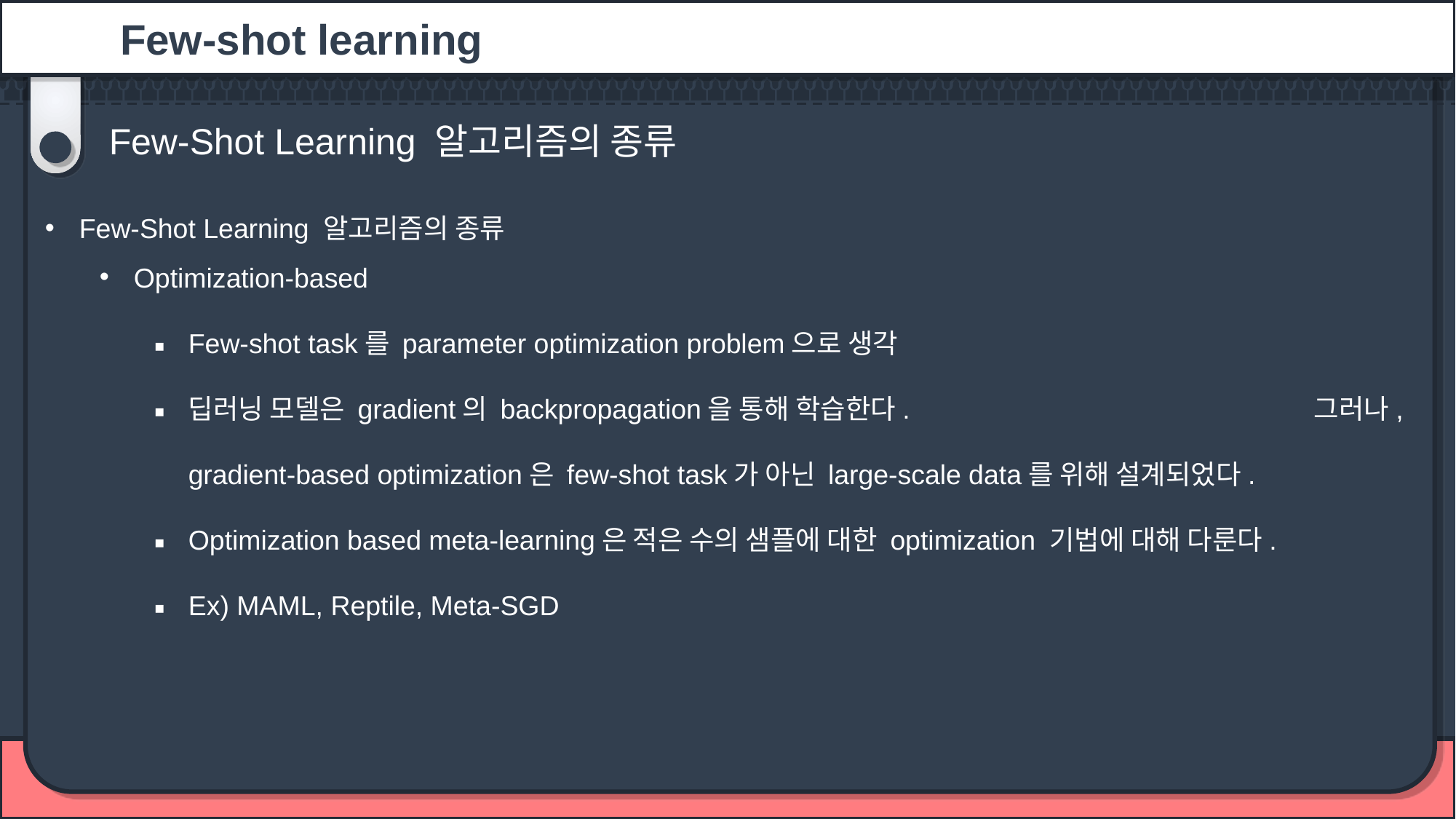

Few-shot learning

Few-Shot Learning 알고리즘의 종류
Few-Shot Learning 알고리즘의 종류
Optimization-based
Few-shot task를 parameter optimization problem으로 생각
딥러닝 모델은 gradient의 backpropagation을 통해 학습한다.                                                    그러나, gradient-based optimization은 few-shot task가 아닌 large-scale data를 위해 설계되었다.
Optimization based meta-learning은 적은 수의 샘플에 대한 optimization 기법에 대해 다룬다.
Ex) MAML, Reptile, Meta-SGD